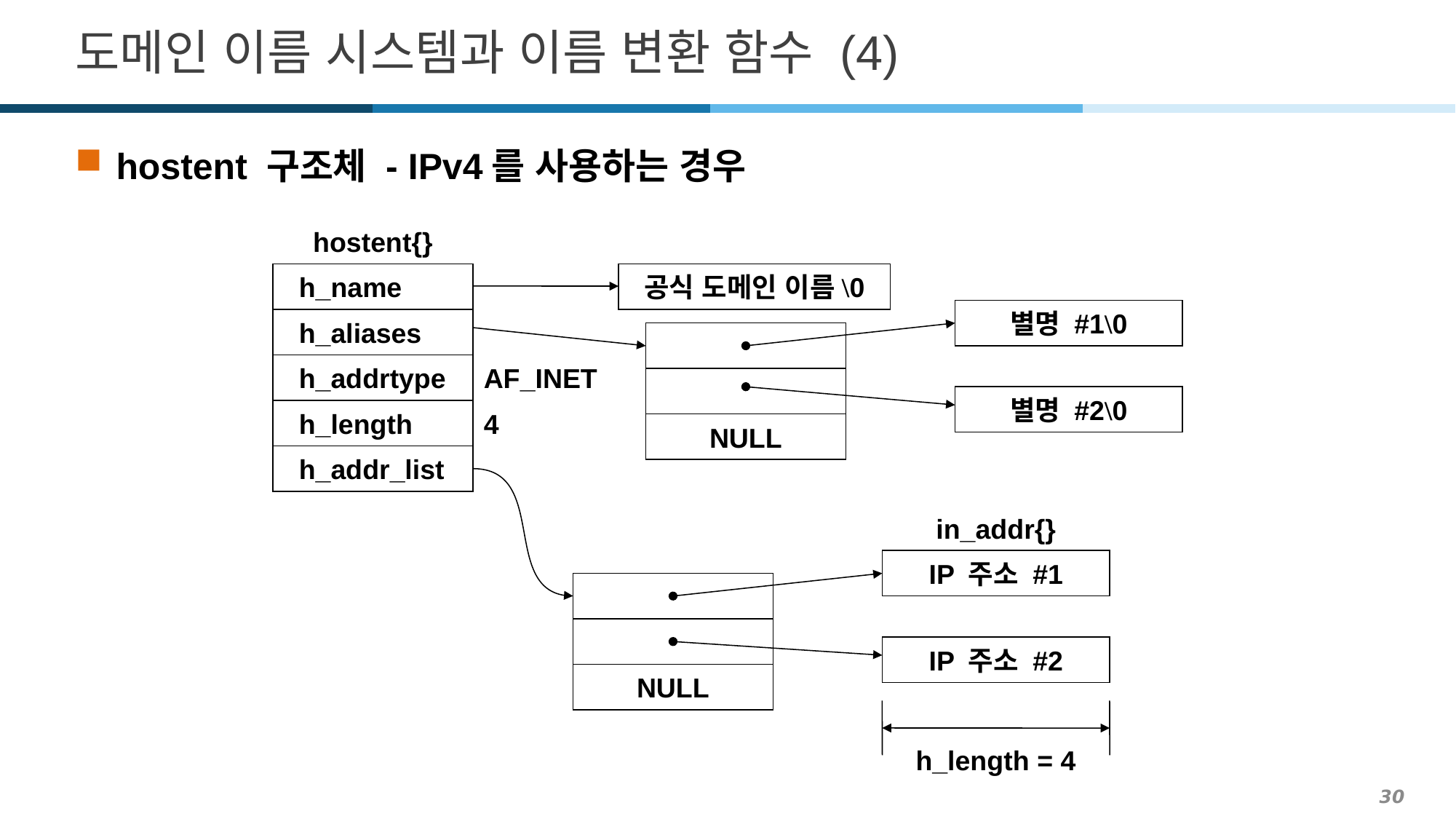

# 도메인 이름 시스템과 이름 변환 함수 (4)
hostent 구조체 - IPv4를 사용하는 경우
hostent{}
  h_name
공식 도메인 이름\0

별명 #1\0
  h_aliases

  h_addrtype
AF_INET

별명 #2\0
  h_length
4
NULL
  h_addr_list
in_addr{}
IP 주소 #1

IP 주소 #2

NULL

h_length = 4